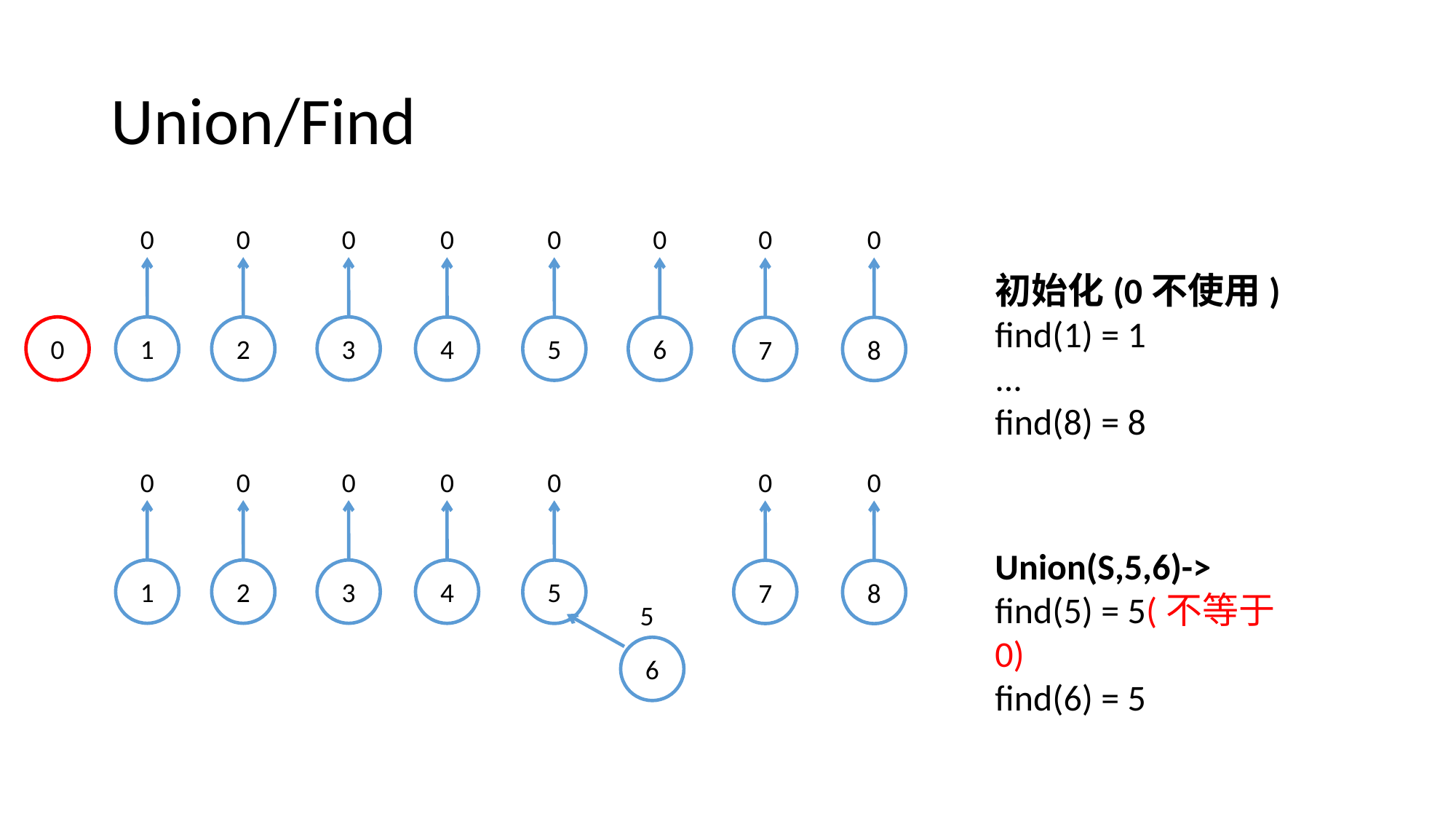

# Union/Find
0
1
0
2
0
3
0
4
0
5
0
6
0
7
0
8
初始化(0不使用)
find(1) = 1
...
find(8) = 8
0
0
1
0
2
0
3
0
4
0
5
0
7
0
8
5
6
Union(S,5,6)->
find(5) = 5(不等于0)
find(6) = 5